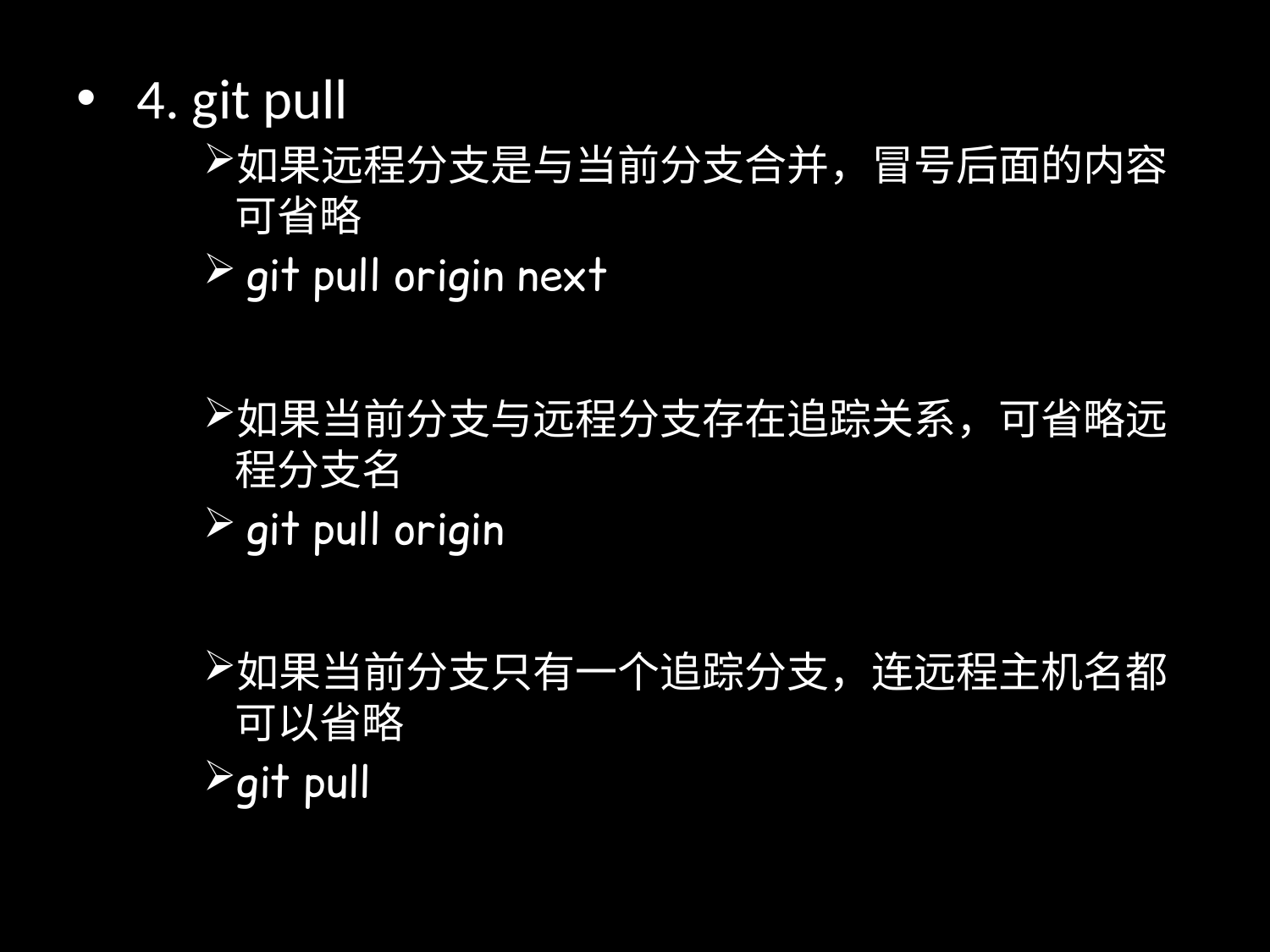

4. git pull
如果远程分支是与当前分支合并，冒号后面的内容可省略
 git pull origin next

如果当前分支与远程分支存在追踪关系，可省略远程分支名
 git pull origin

如果当前分支只有一个追踪分支，连远程主机名都可以省略
git pull